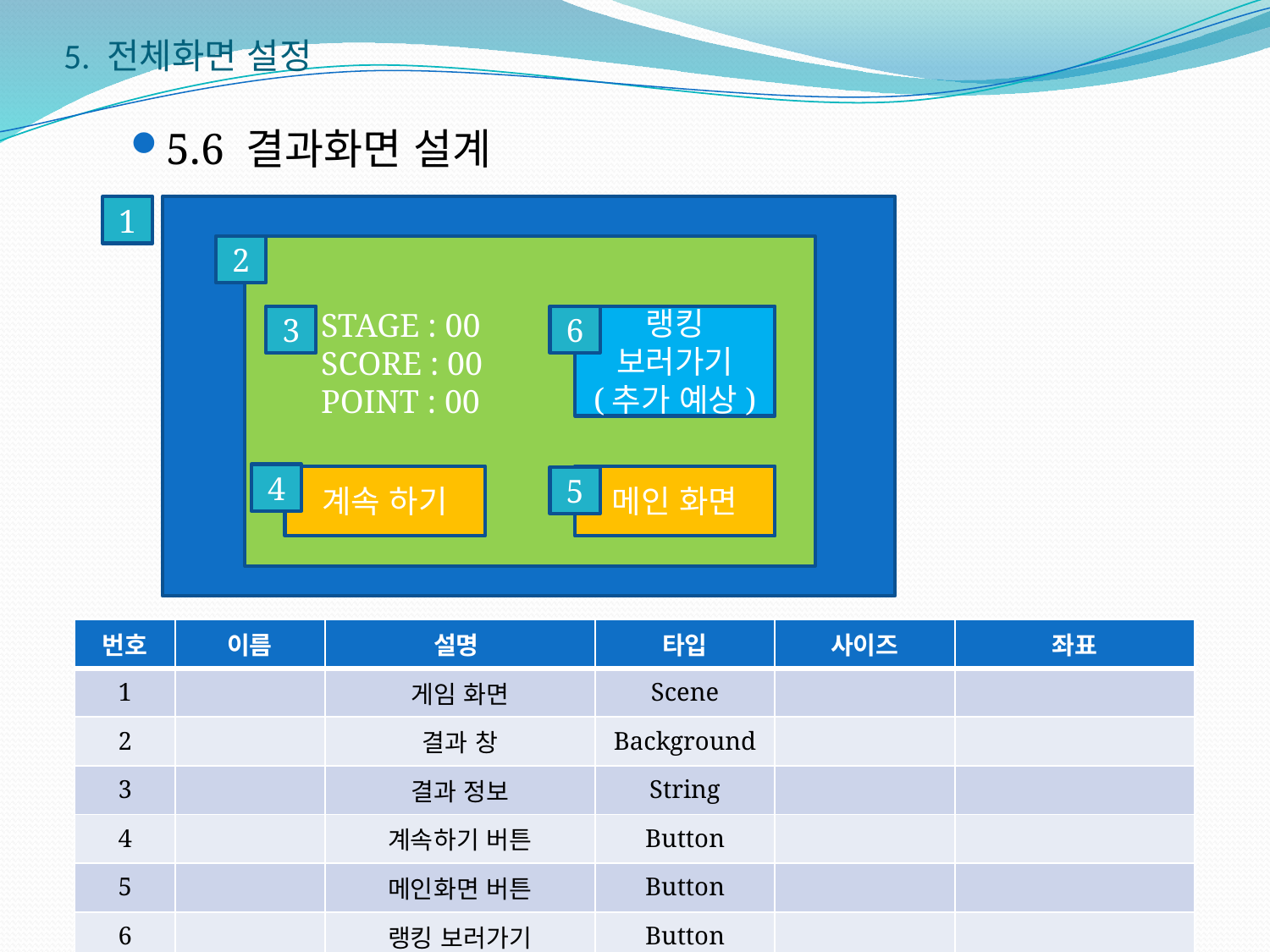

# 5. 전체화면 설정
5.6 결과화면 설계

1
2
STAGE : 00
SCORE : 00
POINT : 00

3
6
랭킹
보러가기
(추가 예상)
4
계속 하기
메인 화면
5
| 번호 | 이름 | 설명 | 타입 | 사이즈 | 좌표 |
| --- | --- | --- | --- | --- | --- |
| 1 |  | 게임 화면 | Scene |  |  |
| 2 |  | 결과 창 | Background |  |  |
| 3 |  | 결과 정보 | String |  |  |
| 4 |  | 계속하기 버튼 | Button |  |  |
| 5 |  | 메인화면 버튼 | Button |  |  |
| 6 |  | 랭킹 보러가기 웹 사이트 연동(예상) | Button |  |  |